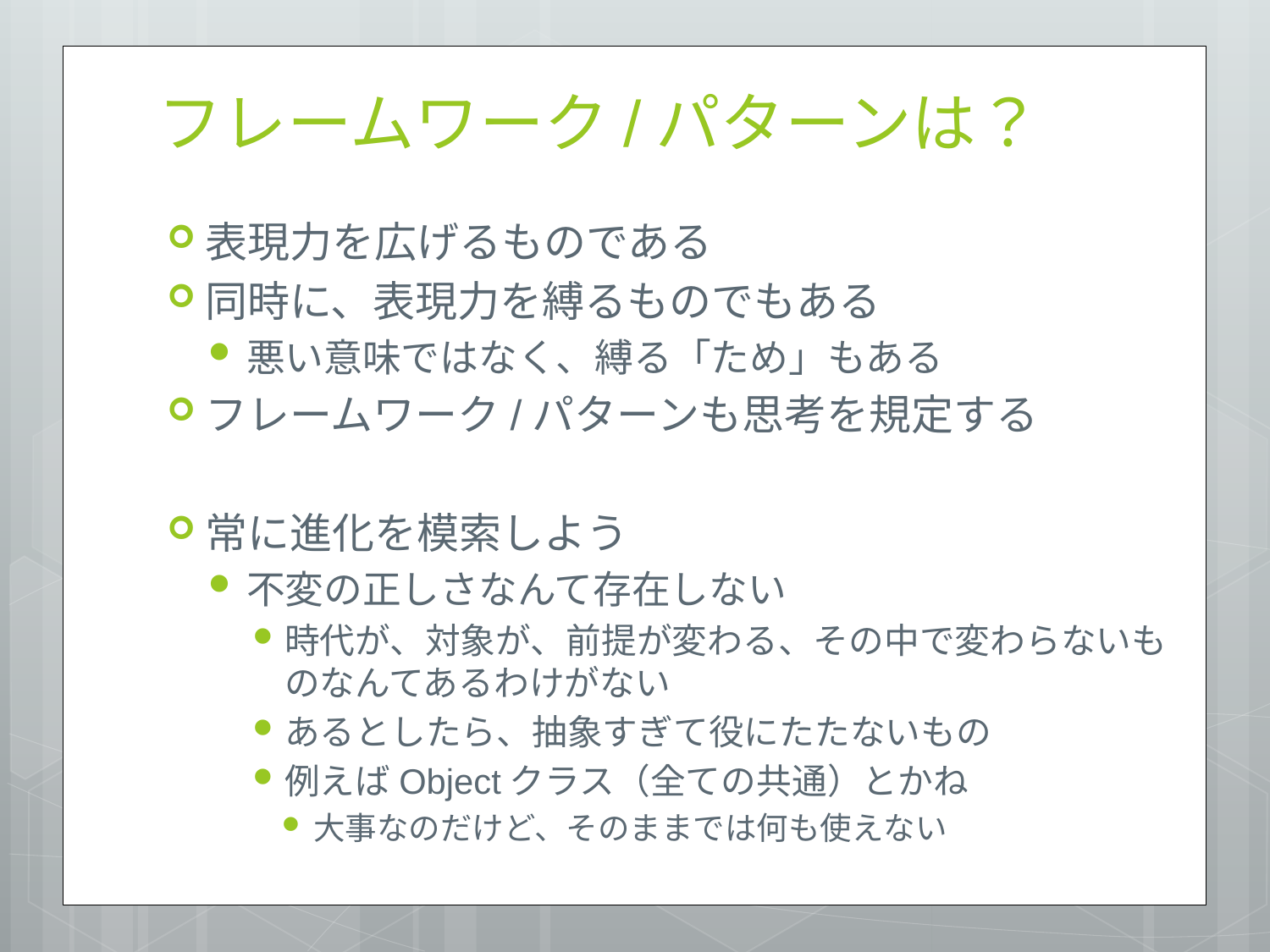

# フレームワーク/パターンは？
表現力を広げるものである
同時に、表現力を縛るものでもある
悪い意味ではなく、縛る「ため」もある
フレームワーク/パターンも思考を規定する

常に進化を模索しよう
不変の正しさなんて存在しない
時代が、対象が、前提が変わる、その中で変わらないものなんてあるわけがない
あるとしたら、抽象すぎて役にたたないもの
例えばObjectクラス（全ての共通）とかね
大事なのだけど、そのままでは何も使えない